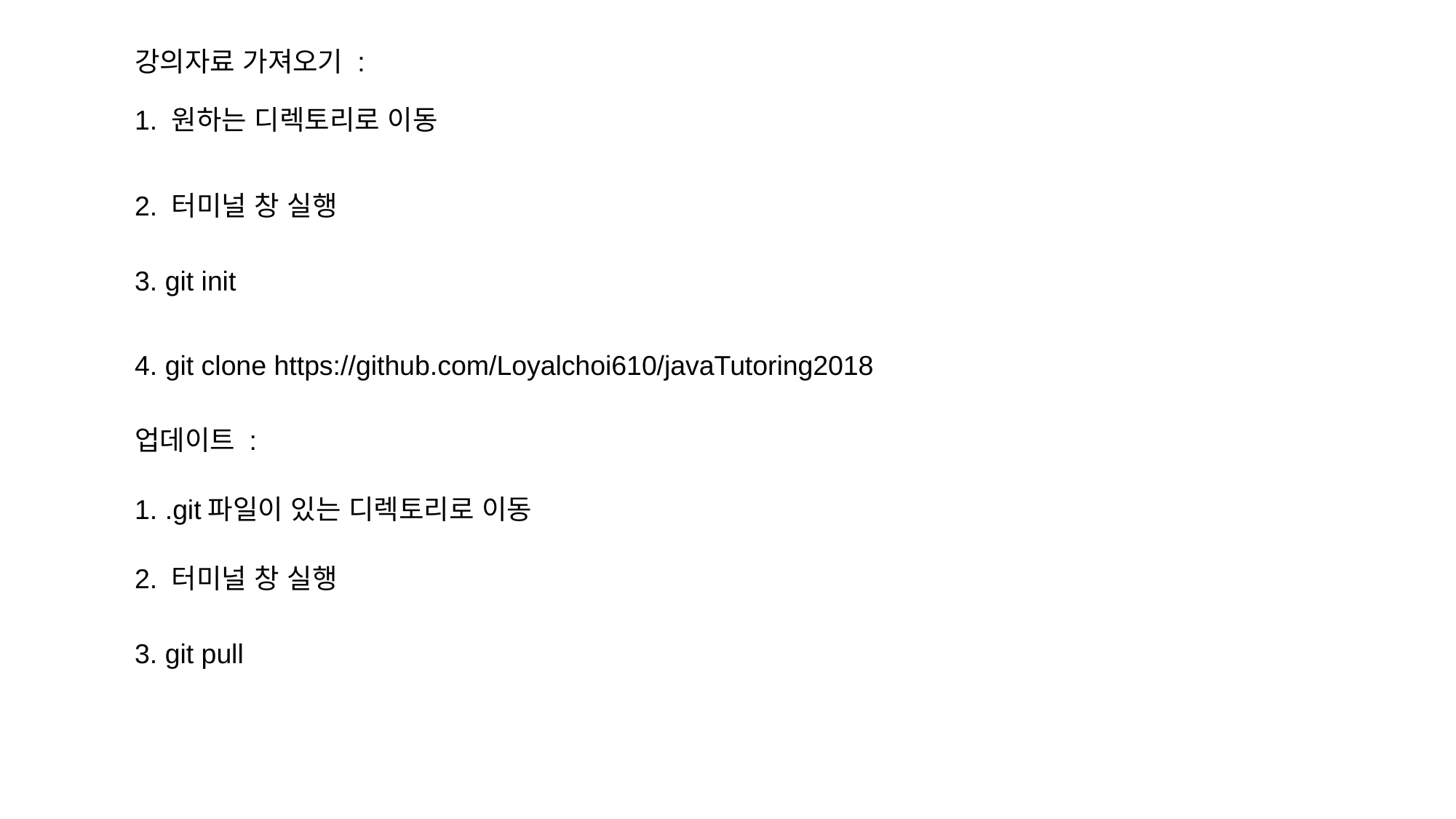

강의자료 가져오기 :
1. 원하는 디렉토리로 이동
2. 터미널 창 실행

3. git init
4. git clone https://github.com/Loyalchoi610/javaTutoring2018
업데이트 :
1. .git파일이 있는 디렉토리로 이동
2. 터미널 창 실행
3. git pull